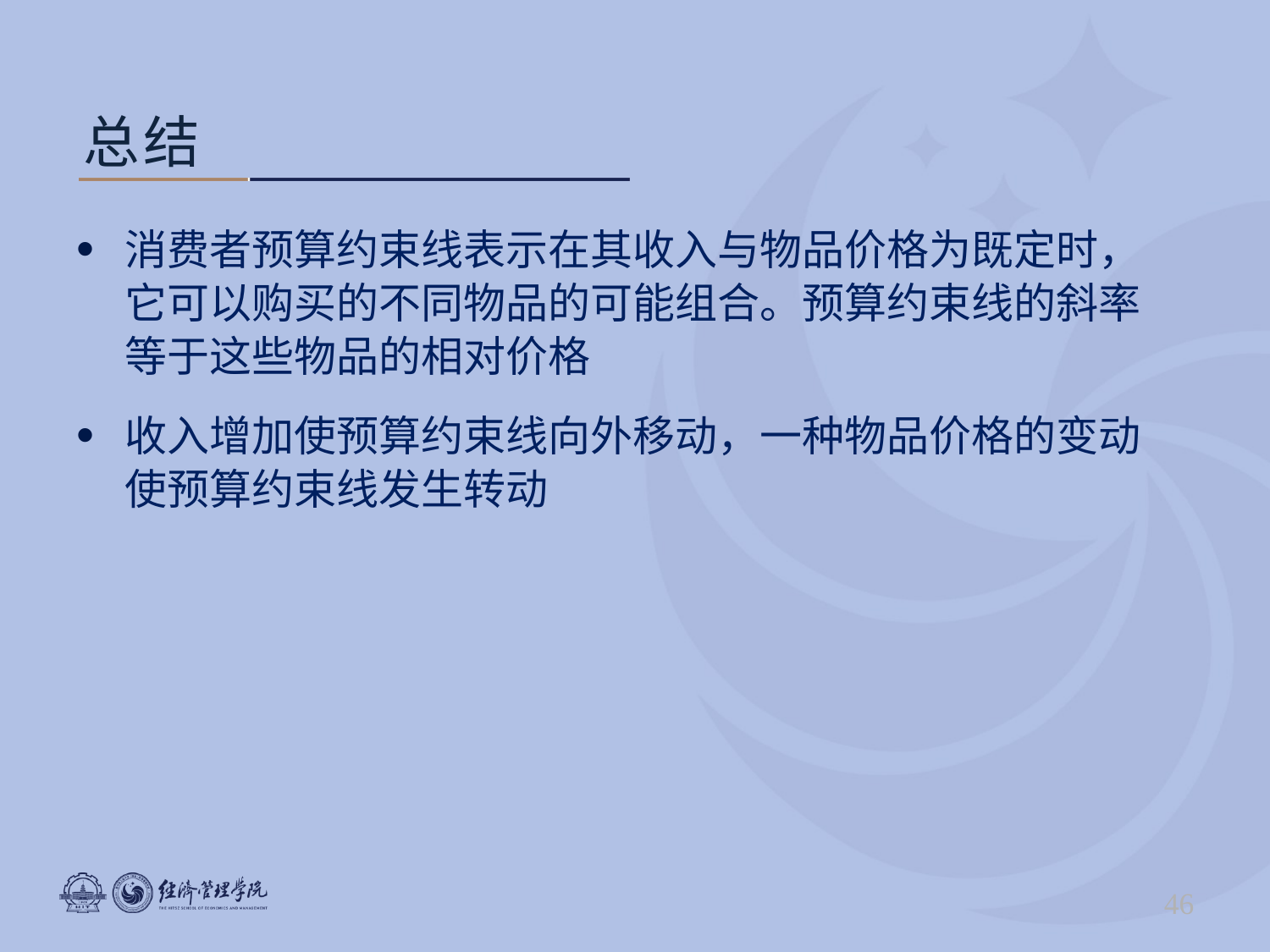

# 总结
消费者预算约束线表示在其收入与物品价格为既定时，它可以购买的不同物品的可能组合。预算约束线的斜率等于这些物品的相对价格
收入增加使预算约束线向外移动，一种物品价格的变动使预算约束线发生转动